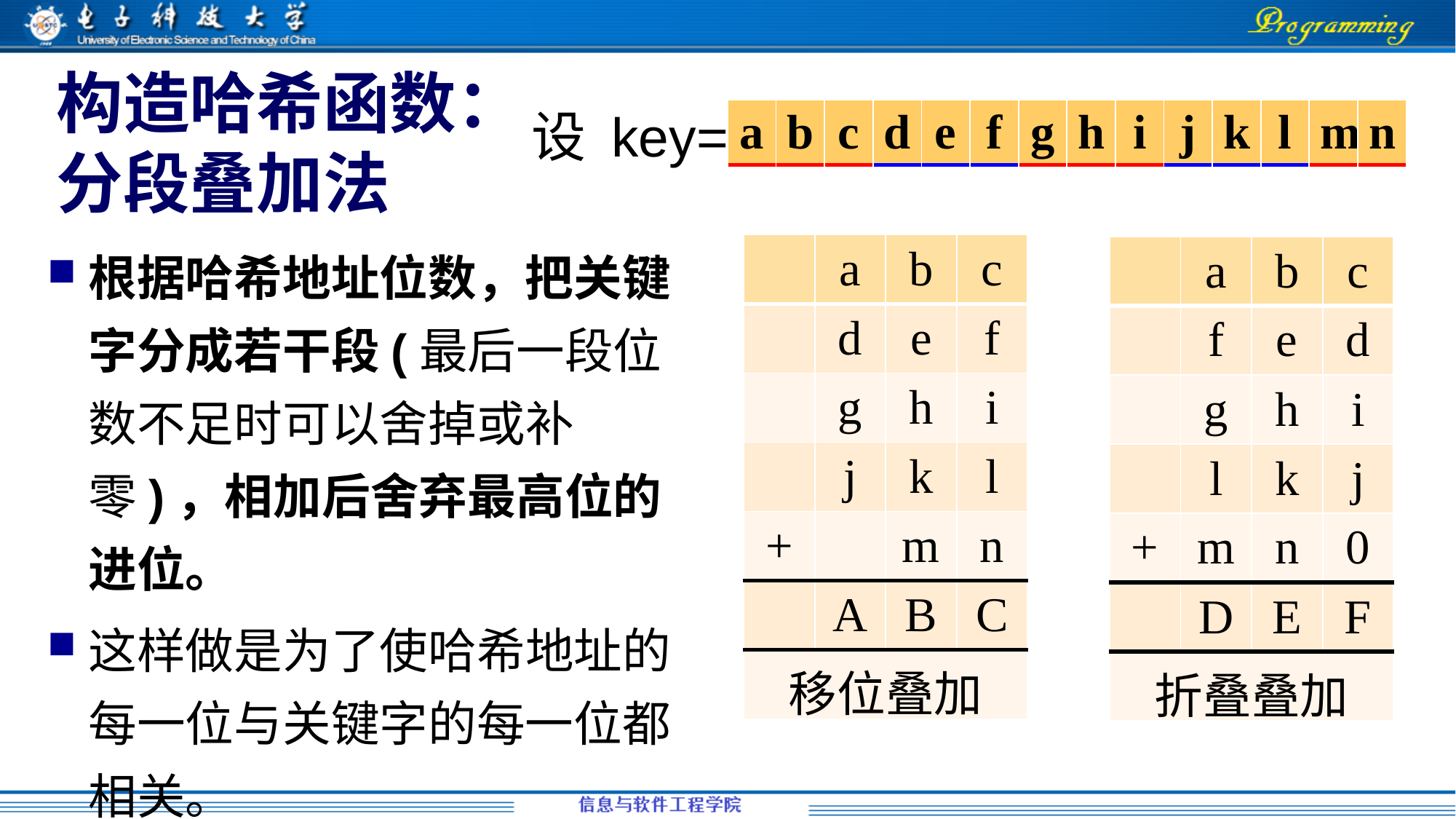

设 key=
# 构造哈希函数： 分段叠加法
| a | b | c | d | e | f | g | h | i | j | k | l | m | n |
| --- | --- | --- | --- | --- | --- | --- | --- | --- | --- | --- | --- | --- | --- |
根据哈希地址位数，把关键字分成若干段(最后一段位数不足时可以舍掉或补零)，相加后舍弃最高位的进位。
这样做是为了使哈希地址的每一位与关键字的每一位都相关。
|  | a | b | c |
| --- | --- | --- | --- |
|  | d | e | f |
|  | g | h | i |
|  | j | k | l |
| + |  | m | n |
|  | A | B | C |
| 移位叠加 |  |  |  |
|  | a | b | c |
| --- | --- | --- | --- |
|  | f | e | d |
|  | g | h | i |
|  | l | k | j |
| + | m | n | 0 |
|  | D | E | F |
| 折叠叠加 |  |  |  |